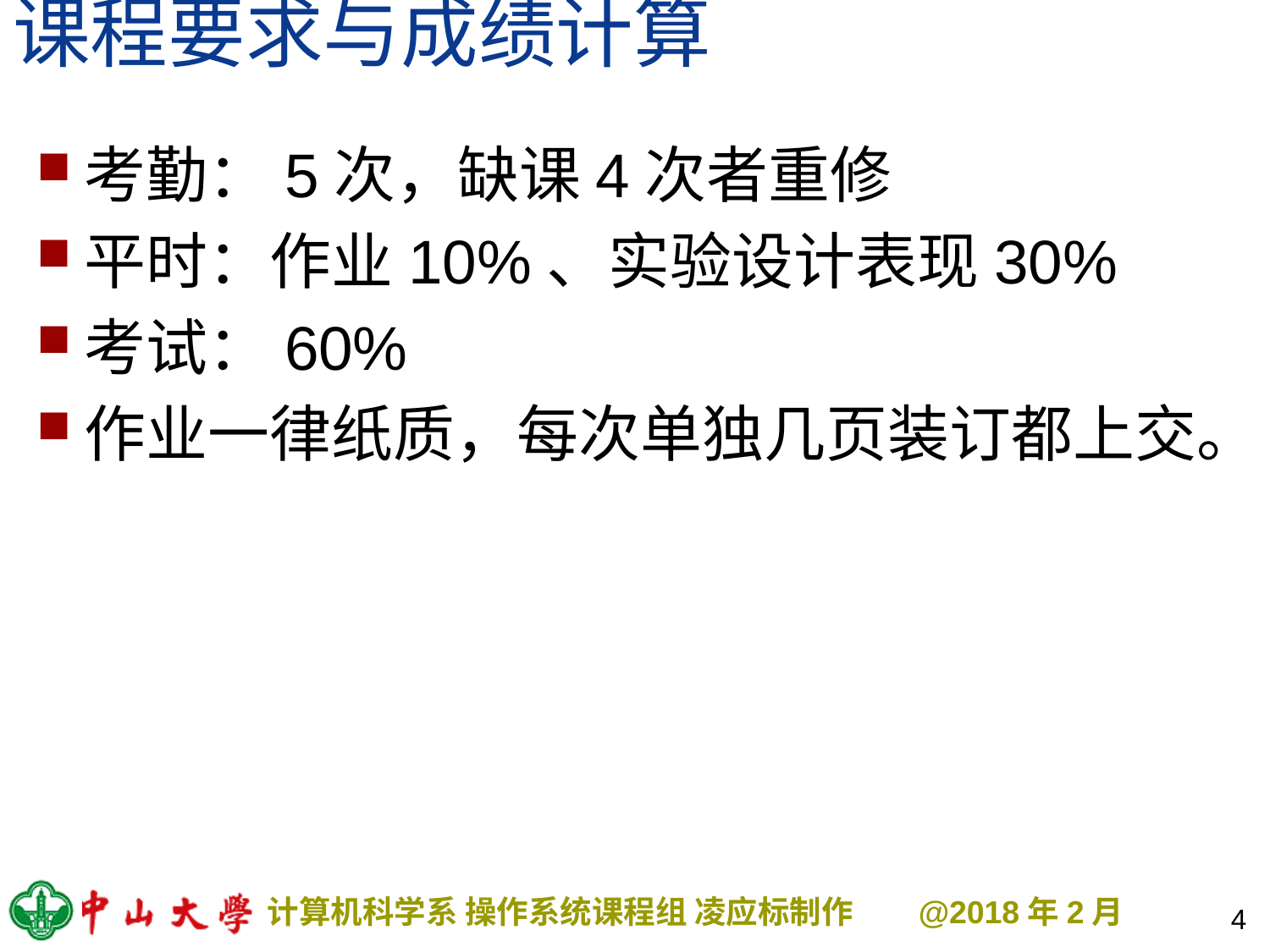

# 课程要求与成绩计算
考勤：5次，缺课4次者重修
平时：作业10%、实验设计表现30%
考试：60%
作业一律纸质，每次单独几页装订都上交。
4